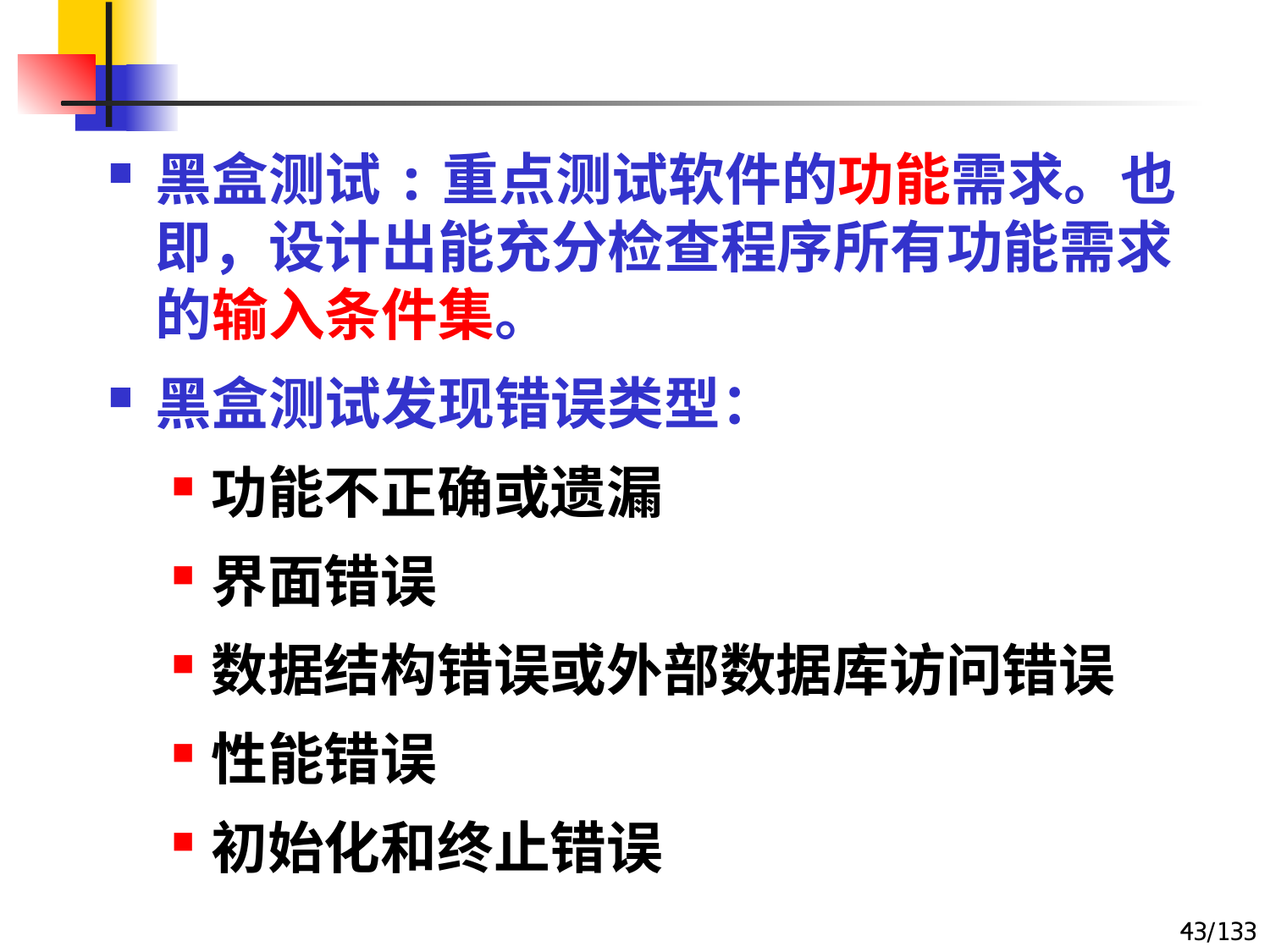

黑盒测试:重点测试软件的功能需求。也即，设计出能充分检查程序所有功能需求的输入条件集。
黑盒测试发现错误类型：
功能不正确或遗漏
界面错误
数据结构错误或外部数据库访问错误
性能错误
初始化和终止错误

43/133